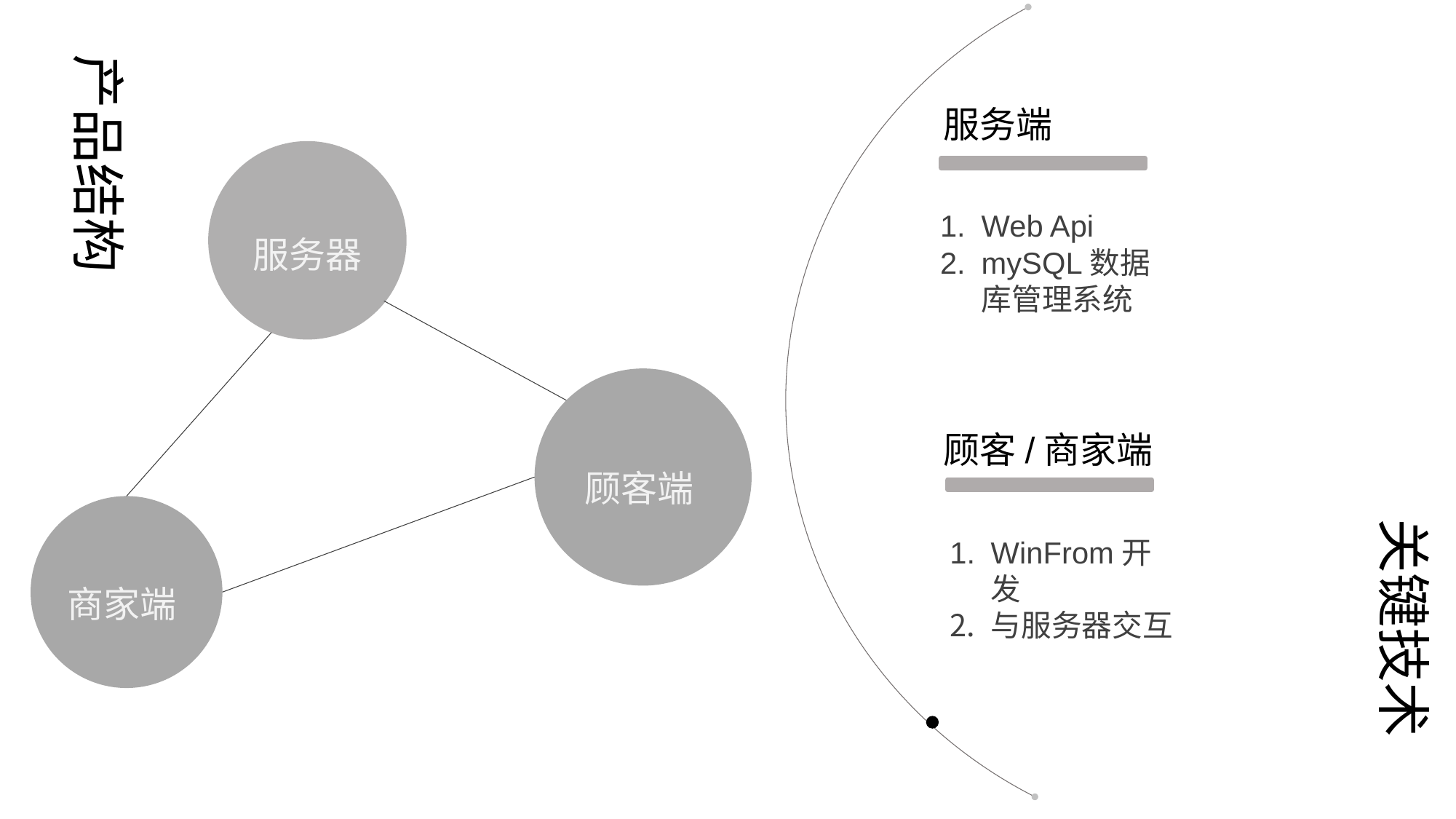

产品结构
服务端

Web Api
mySQL数据库管理系统
服务器

顾客/商家端
顾客端

关键技术
WinFrom开发
与服务器交互

商家端